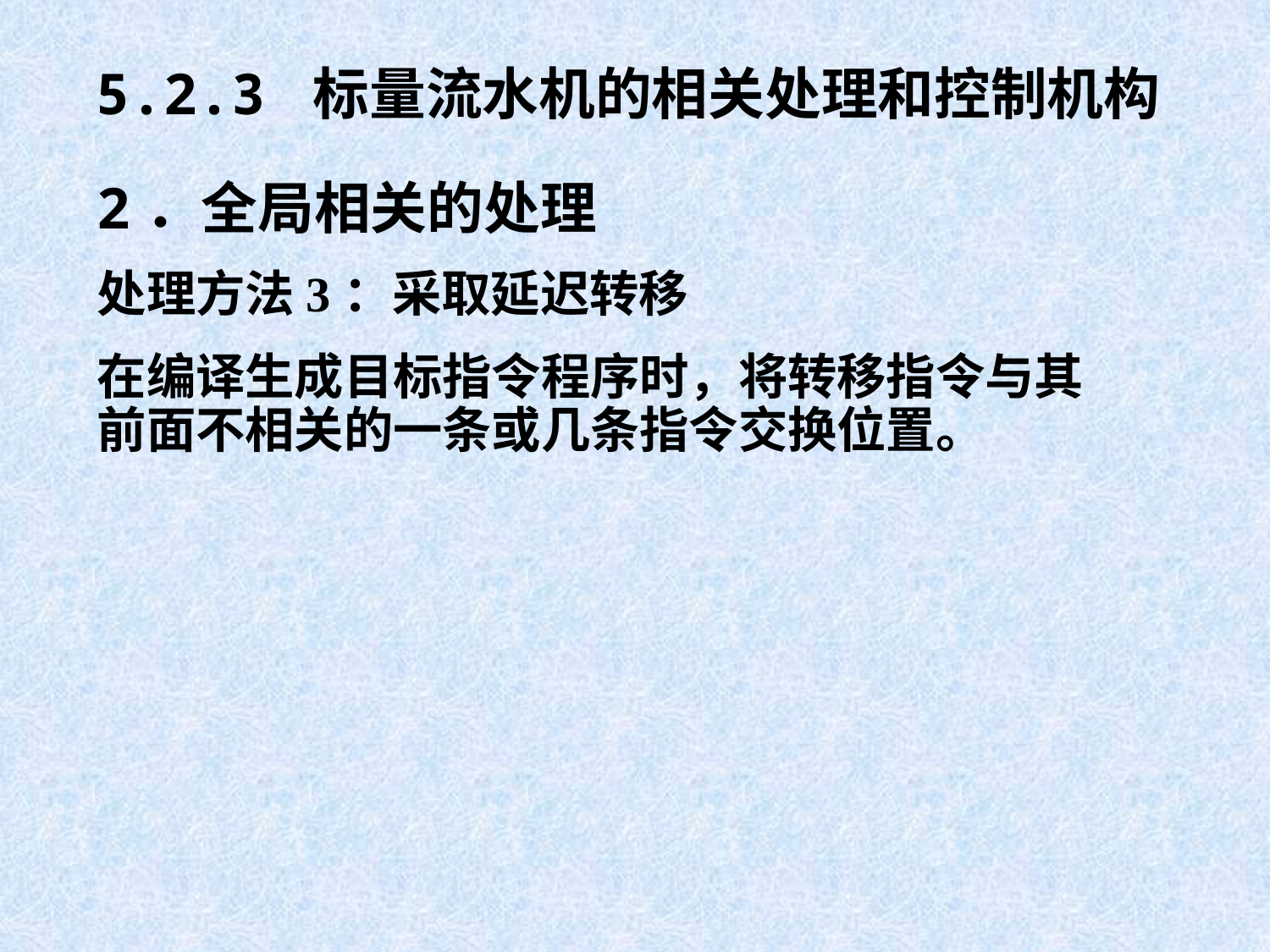

5.2.3 标量流水机的相关处理和控制机构
2．全局相关的处理
处理方法3：采取延迟转移
在编译生成目标指令程序时，将转移指令与其前面不相关的一条或几条指令交换位置。